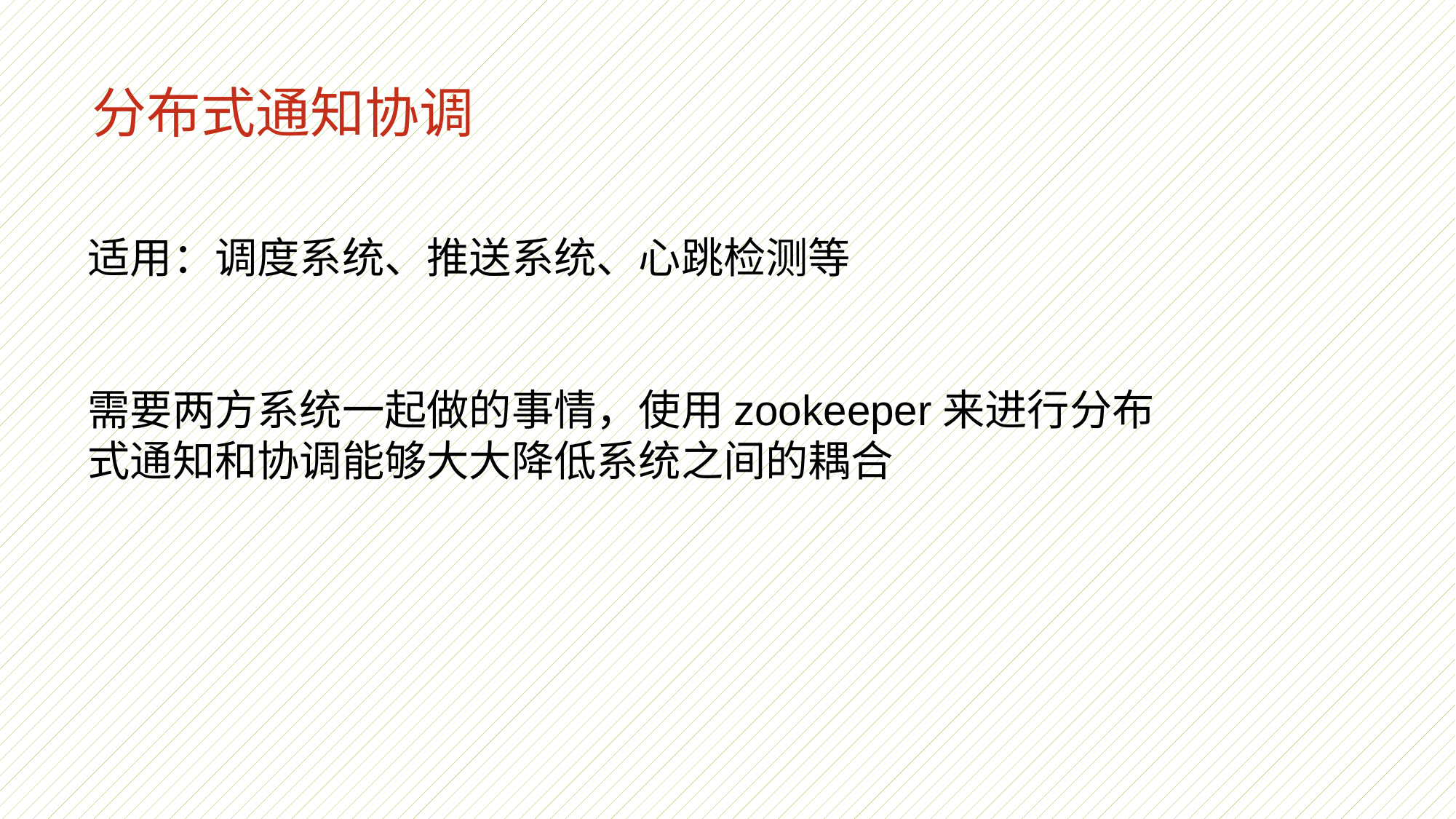

# 分布式通知协调
适用：调度系统、推送系统、心跳检测等

需要两方系统一起做的事情，使用zookeeper来进行分布式通知和协调能够大大降低系统之间的耦合